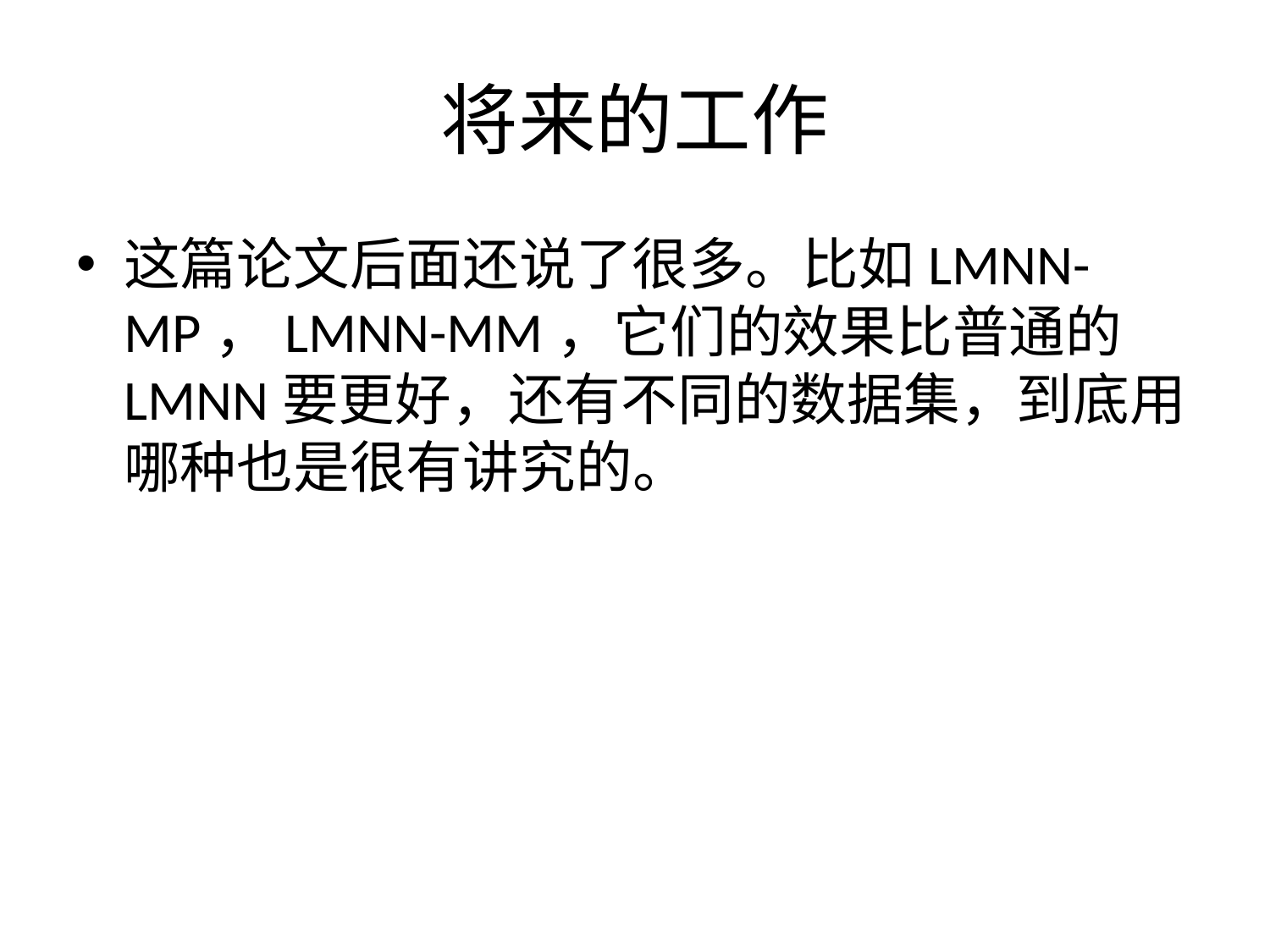

# 将来的工作
这篇论文后面还说了很多。比如LMNN-MP，LMNN-MM，它们的效果比普通的LMNN要更好，还有不同的数据集，到底用哪种也是很有讲究的。